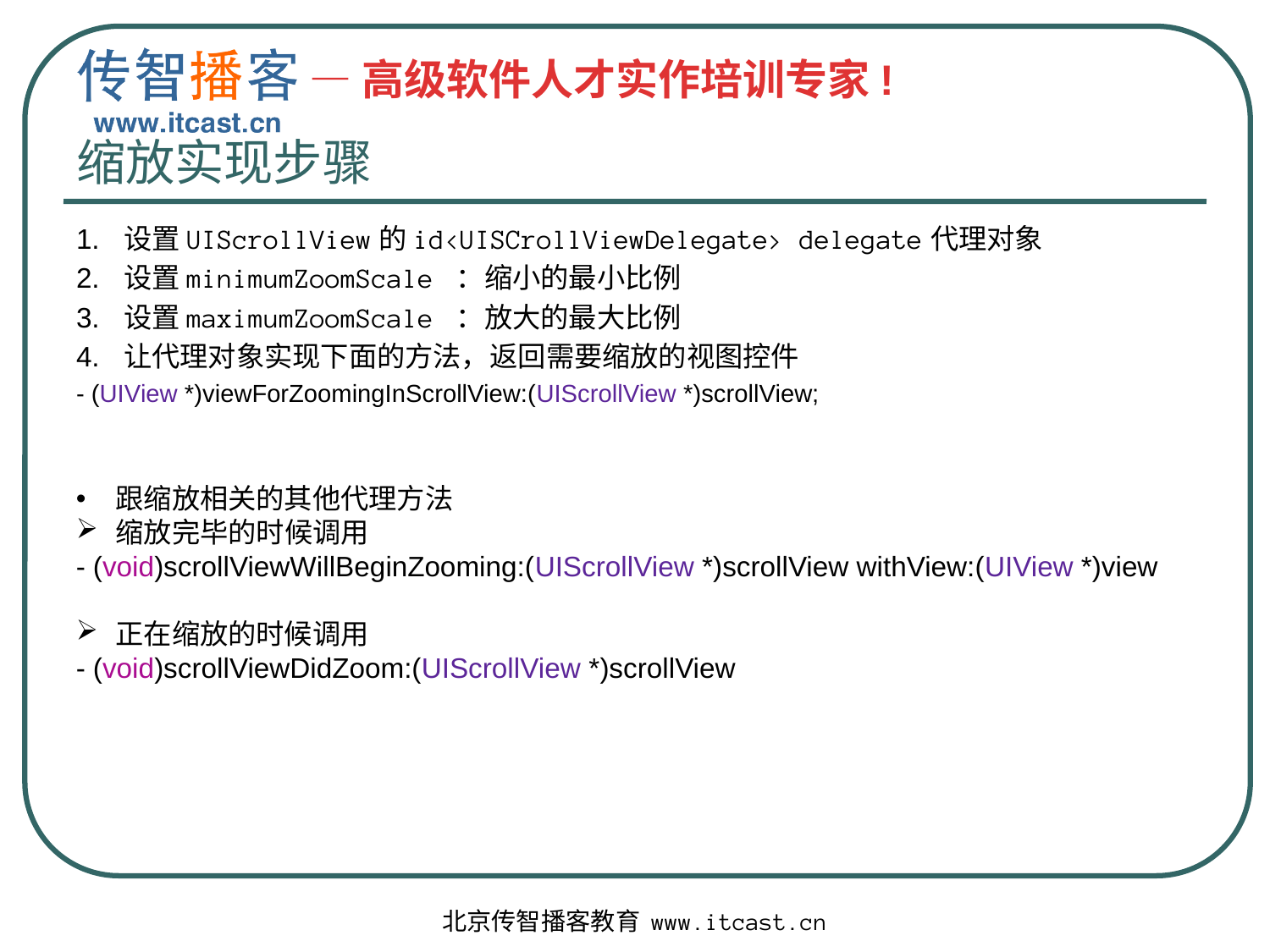

# 缩放实现步骤
设置UIScrollView的id<UISCrollViewDelegate> delegate代理对象
设置minimumZoomScale ：缩小的最小比例
设置maximumZoomScale ：放大的最大比例
让代理对象实现下面的方法，返回需要缩放的视图控件
- (UIView *)viewForZoomingInScrollView:(UIScrollView *)scrollView;

跟缩放相关的其他代理方法
缩放完毕的时候调用
- (void)scrollViewWillBeginZooming:(UIScrollView *)scrollView withView:(UIView *)view

正在缩放的时候调用
- (void)scrollViewDidZoom:(UIScrollView *)scrollView